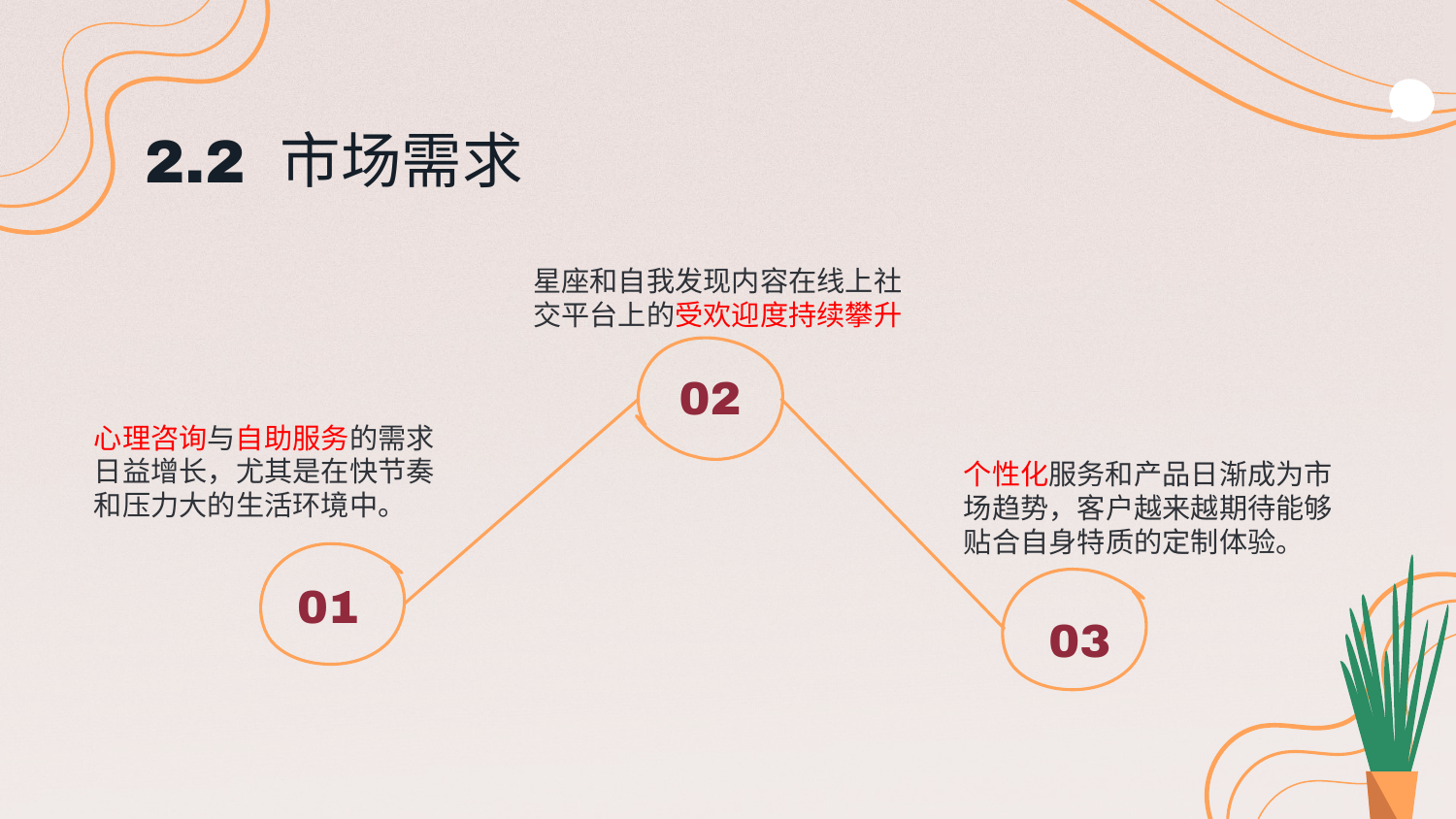

# 2.2 市场需求
星座和自我发现内容在线上社交平台上的受欢迎度持续攀升

02
心理咨询与自助服务的需求日益增长，尤其是在快节奏和压力大的生活环境中。
个性化服务和产品日渐成为市场趋势，客户越来越期待能够贴合自身特质的定制体验。

01
03